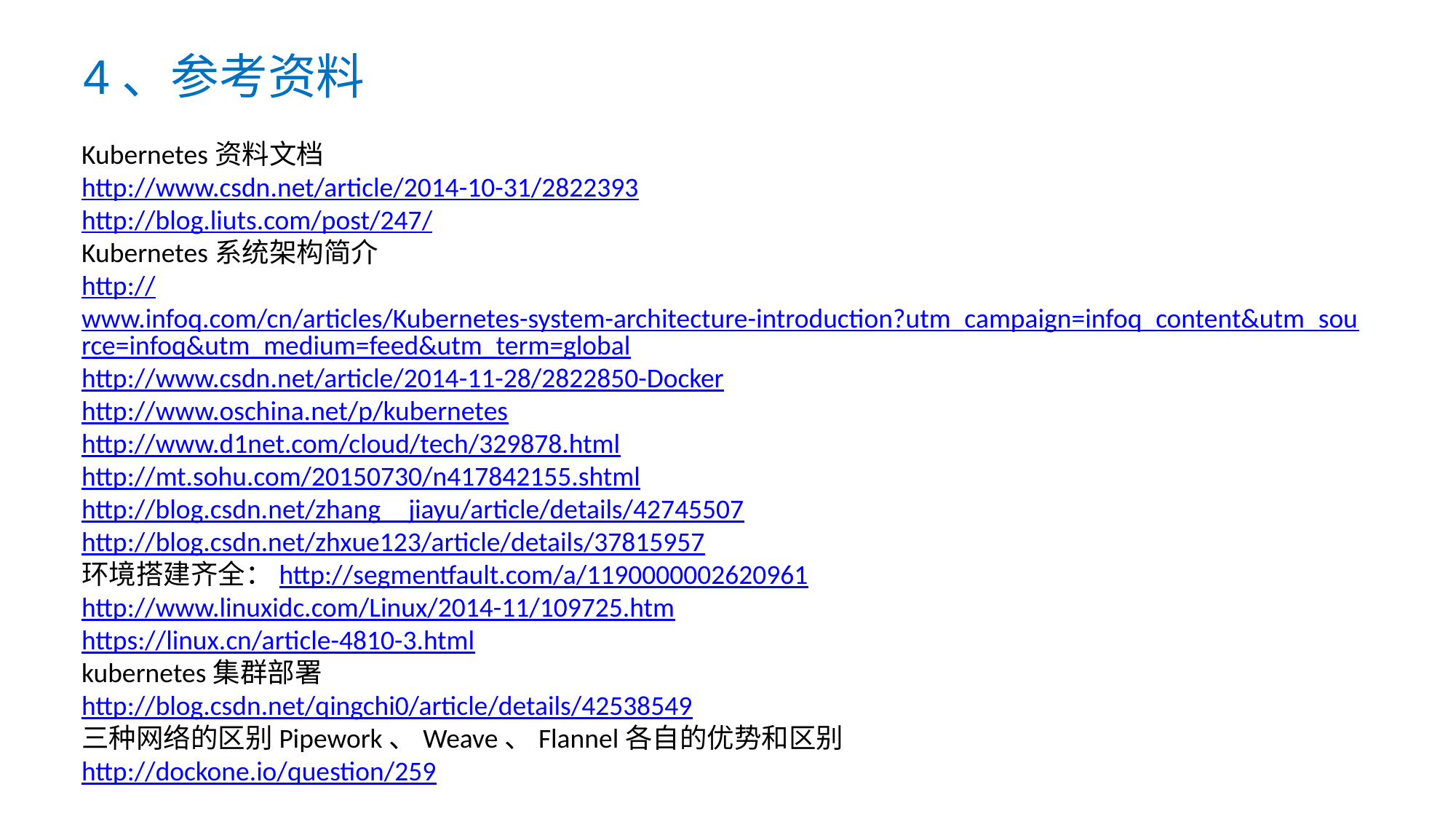

# 4、参考资料
Kubernetes资料文档
http://www.csdn.net/article/2014-10-31/2822393
http://blog.liuts.com/post/247/
Kubernetes系统架构简介
http://www.infoq.com/cn/articles/Kubernetes-system-architecture-introduction?utm_campaign=infoq_content&utm_source=infoq&utm_medium=feed&utm_term=global
http://www.csdn.net/article/2014-11-28/2822850-Docker
http://www.oschina.net/p/kubernetes
http://www.d1net.com/cloud/tech/329878.html
http://mt.sohu.com/20150730/n417842155.shtml
http://blog.csdn.net/zhang__jiayu/article/details/42745507
http://blog.csdn.net/zhxue123/article/details/37815957
环境搭建齐全：http://segmentfault.com/a/1190000002620961
http://www.linuxidc.com/Linux/2014-11/109725.htm
https://linux.cn/article-4810-3.html
kubernetes集群部署
http://blog.csdn.net/qingchi0/article/details/42538549
三种网络的区别Pipework、Weave、Flannel各自的优势和区别
http://dockone.io/question/259